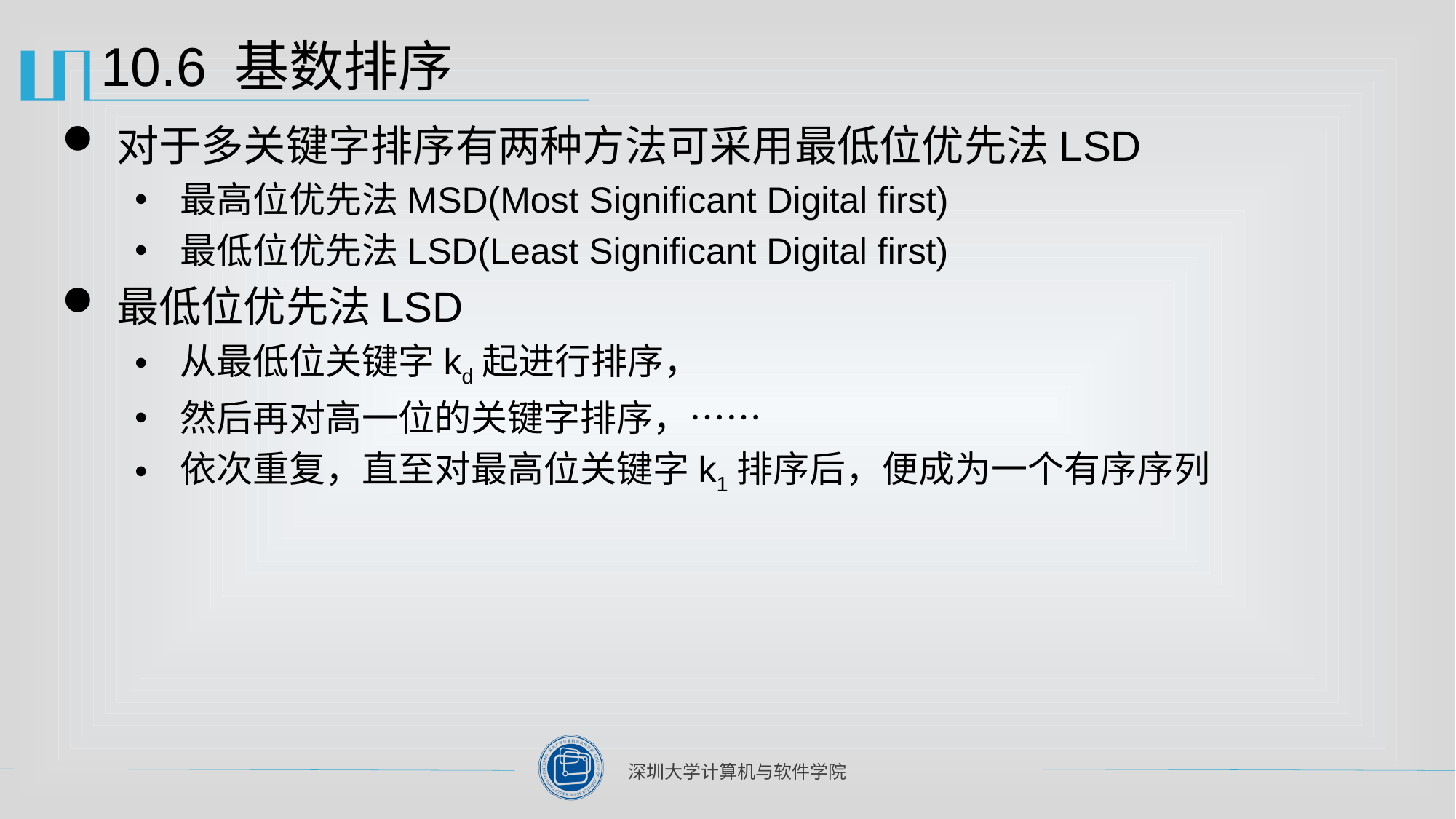

# 10.6 基数排序
对于多关键字排序有两种方法可采用最低位优先法LSD
最高位优先法MSD(Most Significant Digital first)
最低位优先法LSD(Least Significant Digital first)
最低位优先法LSD
从最低位关键字kd起进行排序，
然后再对高一位的关键字排序，……
依次重复，直至对最高位关键字k1排序后，便成为一个有序序列

91